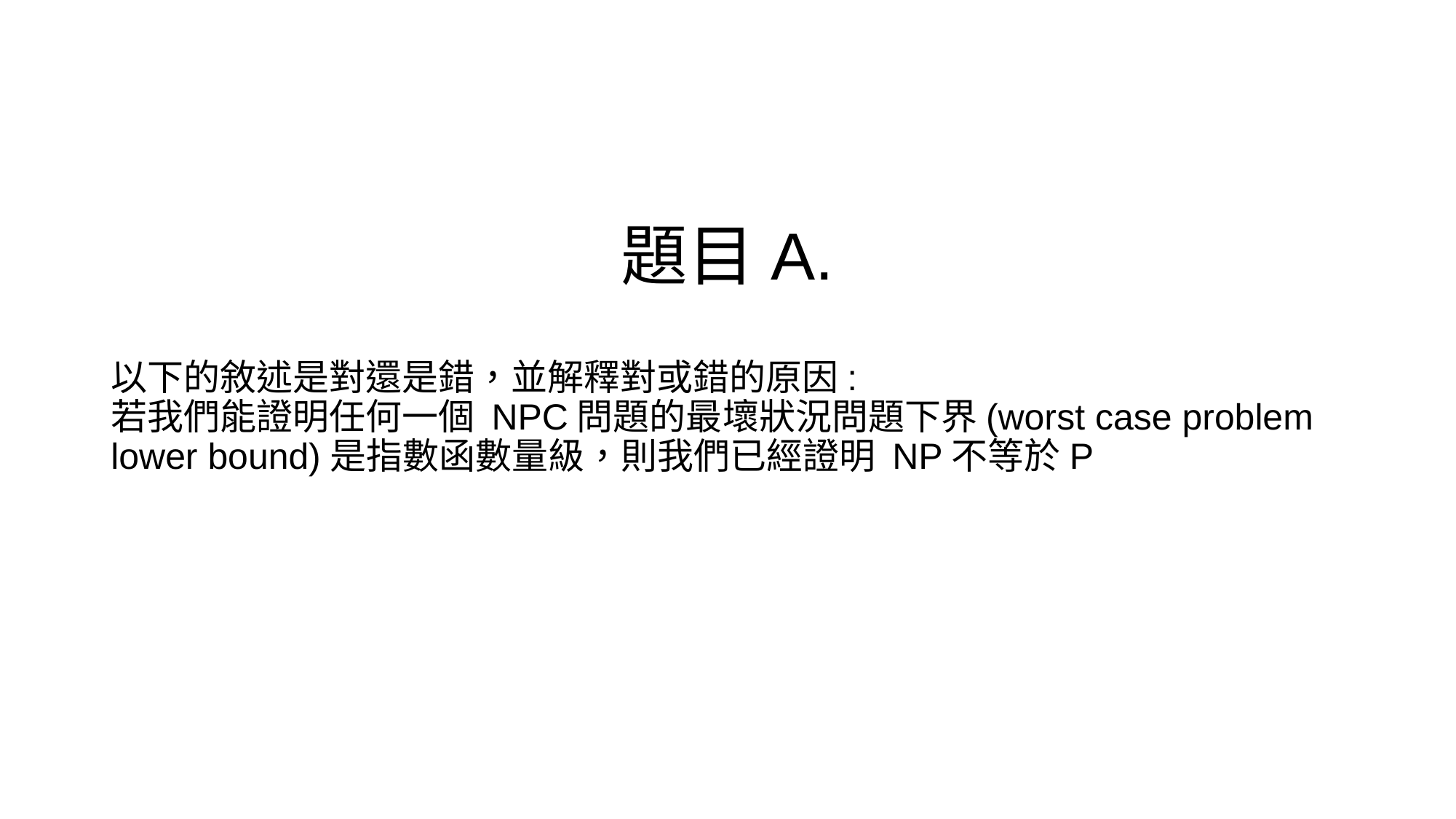

# 題目A.
以下的敘述是對還是錯，並解釋對或錯的原因:
若我們能證明任何一個 NPC問題的最壞狀況問題下界(worst case problem lower bound)是指數函數量級，則我們已經證明 NP不等於P